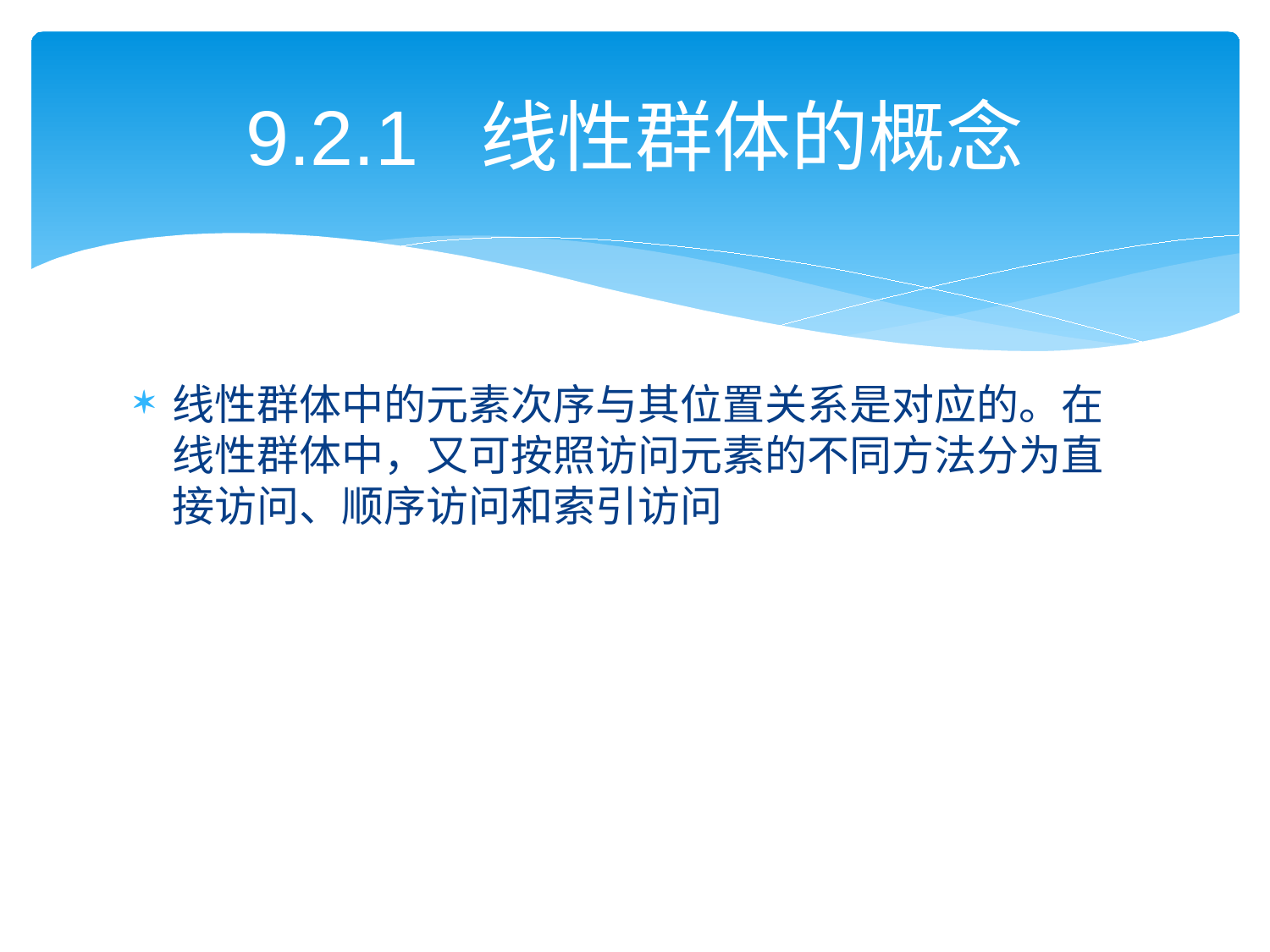

# 9.2.1  线性群体的概念
线性群体中的元素次序与其位置关系是对应的。在线性群体中，又可按照访问元素的不同方法分为直接访问、顺序访问和索引访问